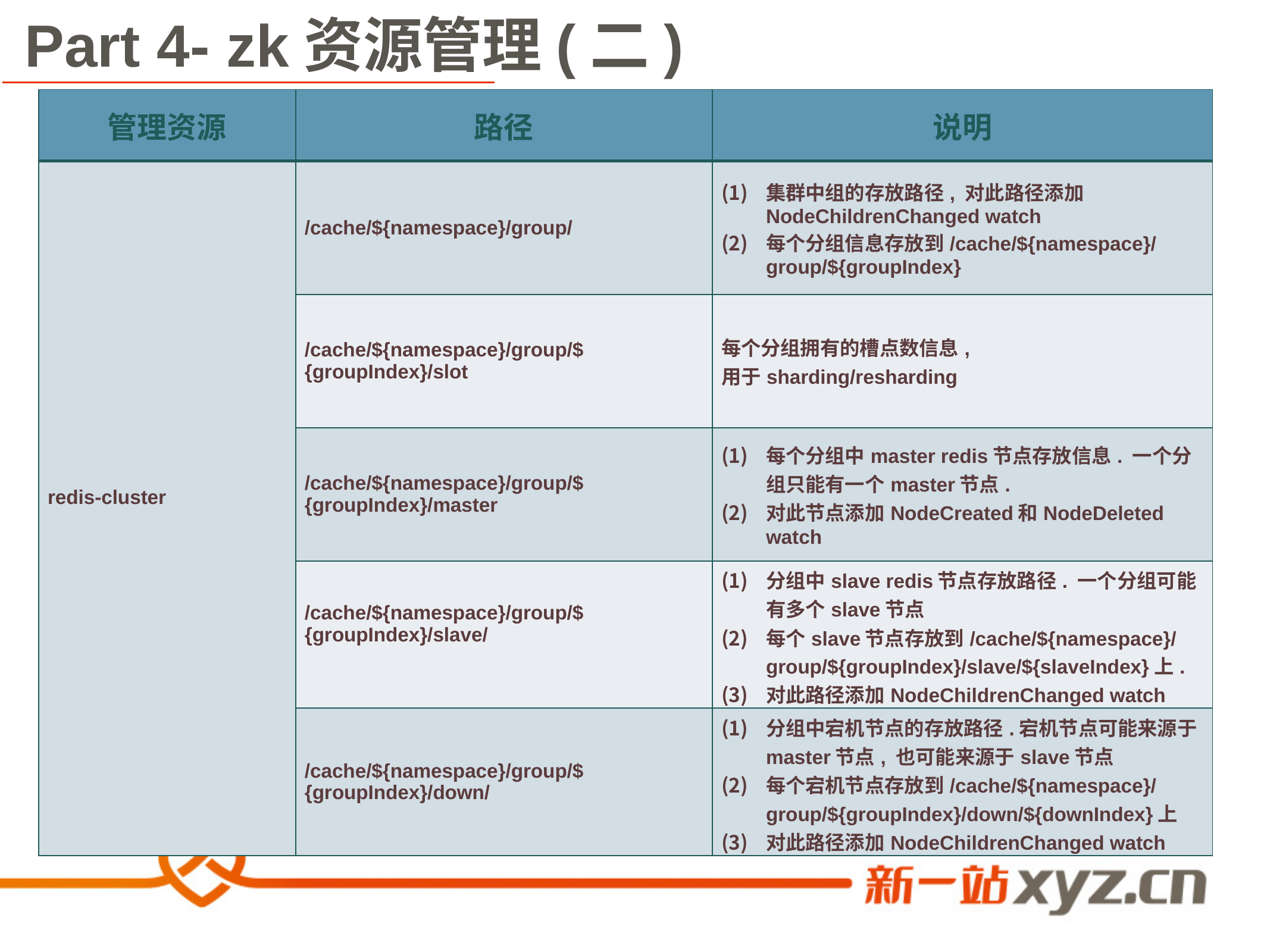

Part 4- zk资源管理(二)

| 管理资源 | 路径 | 说明 |
| --- | --- | --- |
| redis-cluster | /cache/${namespace}/group/ | 集群中组的存放路径, 对此路径添加NodeChildrenChanged watch 每个分组信息存放到/cache/${namespace}/group/${groupIndex} |
|  | /cache/${namespace}/group/${groupIndex}/slot | 每个分组拥有的槽点数信息, 用于sharding/resharding |
|  | /cache/${namespace}/group/${groupIndex}/master | 每个分组中master redis节点存放信息. 一个分组只能有一个master节点. 对此节点添加NodeCreated和NodeDeleted watch |
|  | /cache/${namespace}/group/${groupIndex}/slave/ | 分组中slave redis节点存放路径. 一个分组可能有多个slave节点 每个slave节点存放到/cache/${namespace}/group/${groupIndex}/slave/${slaveIndex}上. 对此路径添加NodeChildrenChanged watch |
|  | /cache/${namespace}/group/${groupIndex}/down/ | 分组中宕机节点的存放路径.宕机节点可能来源于master节点, 也可能来源于slave节点 每个宕机节点存放到/cache/${namespace}/group/${groupIndex}/down/${downIndex}上 对此路径添加NodeChildrenChanged watch |